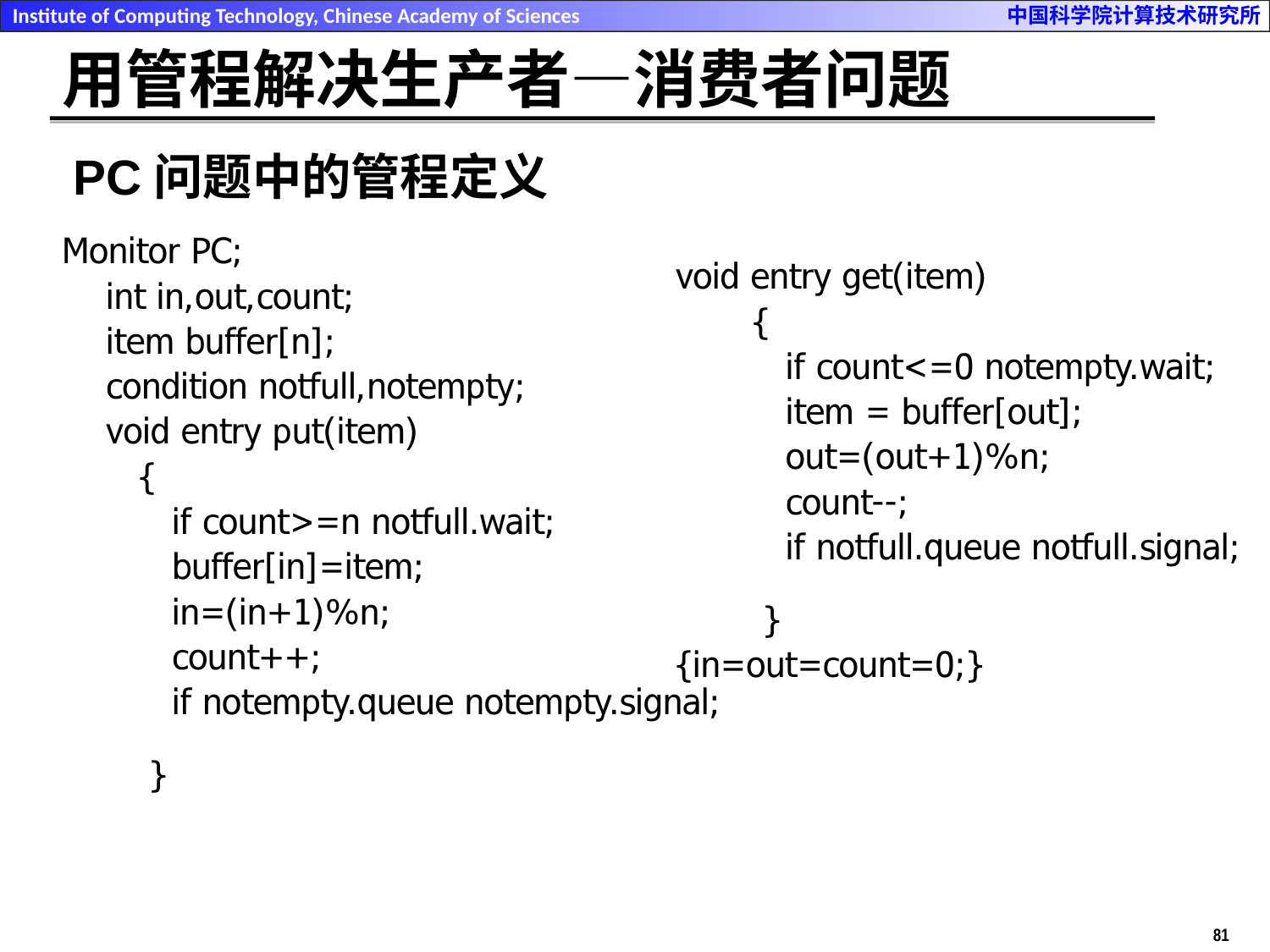

# 用管程解决生产者—消费者问题
PC问题中的管程定义
Monitor PC;
    int in,out,count;
    item buffer[n];
    condition notfull,notempty;
    void entry put(item)
       {
          if count>=n notfull.wait;
          buffer[in]=item;
          in=(in+1)%n;
          count++;
          if notempty.queue notempty.signal;
        }

void entry get(item)
       {
          if count<=0 notempty.wait;
          item = buffer[out];
          out=(out+1)%n;
          count--;
          if notfull.queue notfull.signal;
        }
{in=out=count=0;}